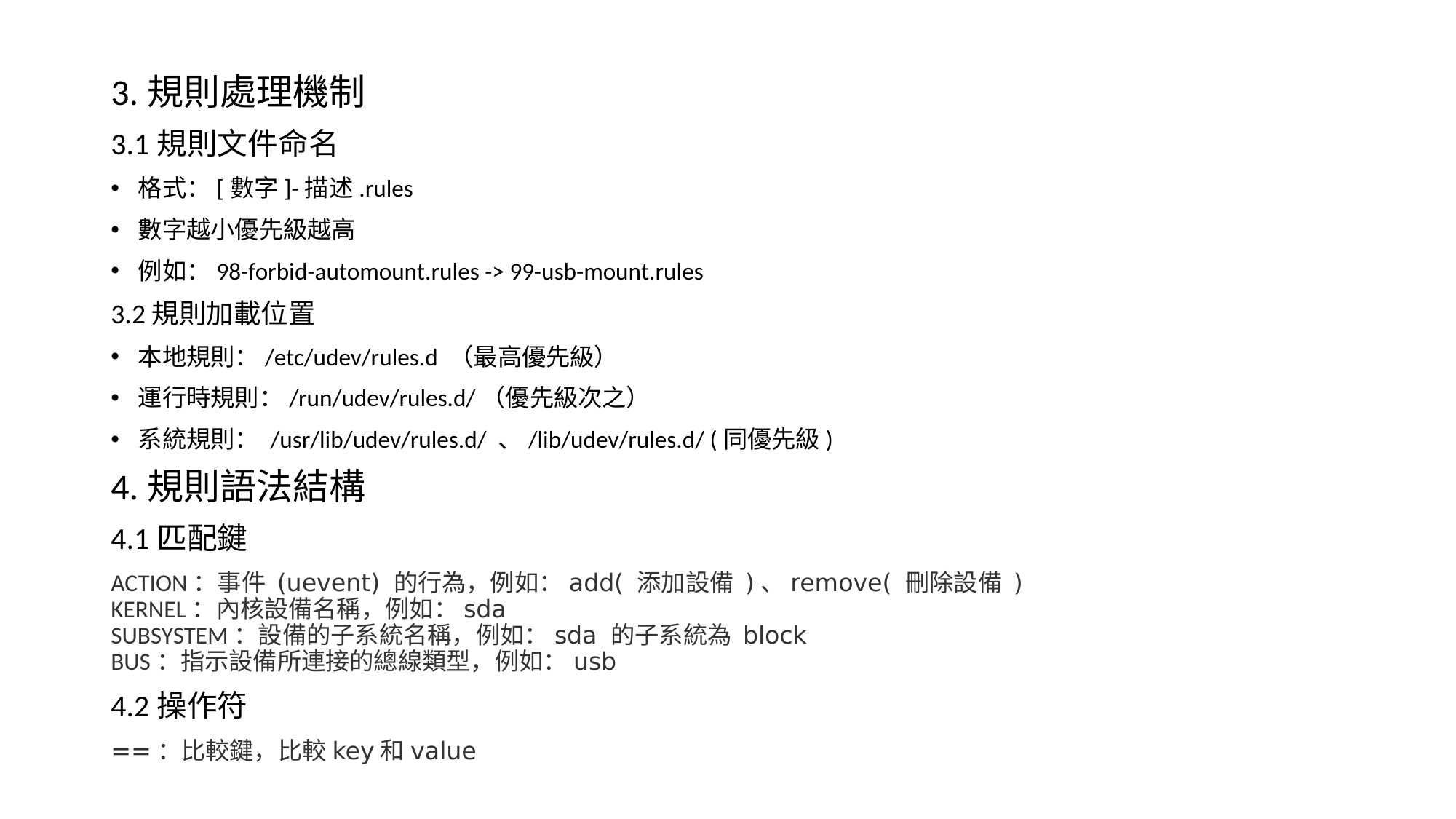

3.規則處理機制
3.1規則文件命名
格式：[數字]-描述.rules
數字越小優先級越高
例如：98-forbid-automount.rules -> 99-usb-mount.rules
3.2規則加載位置
本地規則：/etc/udev/rules.d （最高優先級）
運行時規則：/run/udev/rules.d/（優先級次之）
系統規則： /usr/lib/udev/rules.d/ 、/lib/udev/rules.d/ (同優先級)
4.規則語法結構
4.1匹配鍵
ACTION：事件 (uevent) 的行為，例如：add( 添加設備 )、remove( 刪除設備 )
KERNEL：內核設備名稱，例如：sda
SUBSYSTEM：設備的子系統名稱，例如：sda 的子系統為 block
BUS：指示設備所連接的總線類型，例如：usb
4.2操作符
==：比較鍵，比較key和value